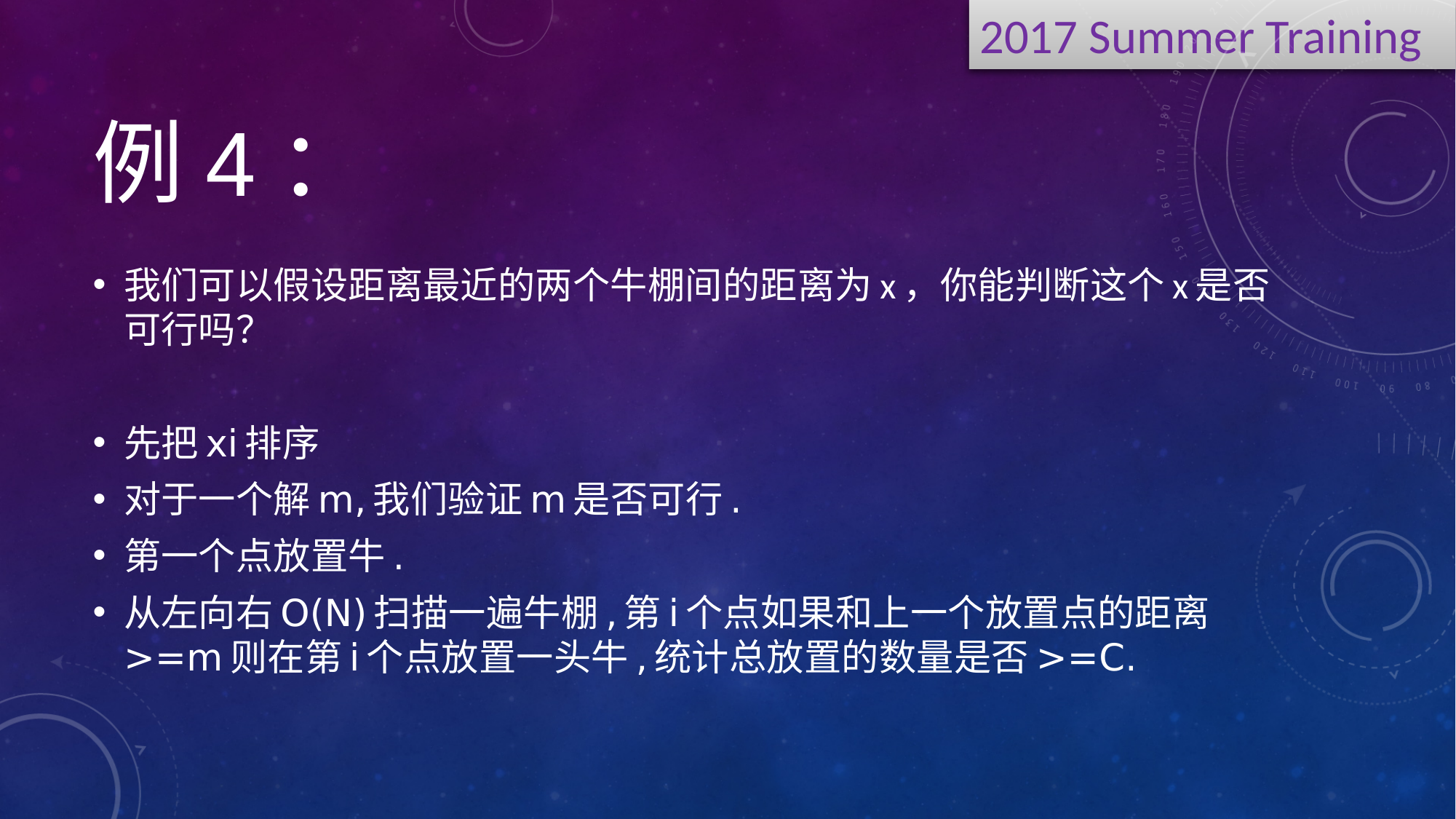

# 例4：
我们可以假设距离最近的两个牛棚间的距离为x，你能判断这个x是否可行吗？

先把xi排序
对于一个解m,我们验证m是否可行.
第一个点放置牛.
从左向右O(N)扫描一遍牛棚,第i个点如果和上一个放置点的距离>=m则在第i个点放置一头牛,统计总放置的数量是否>=C.